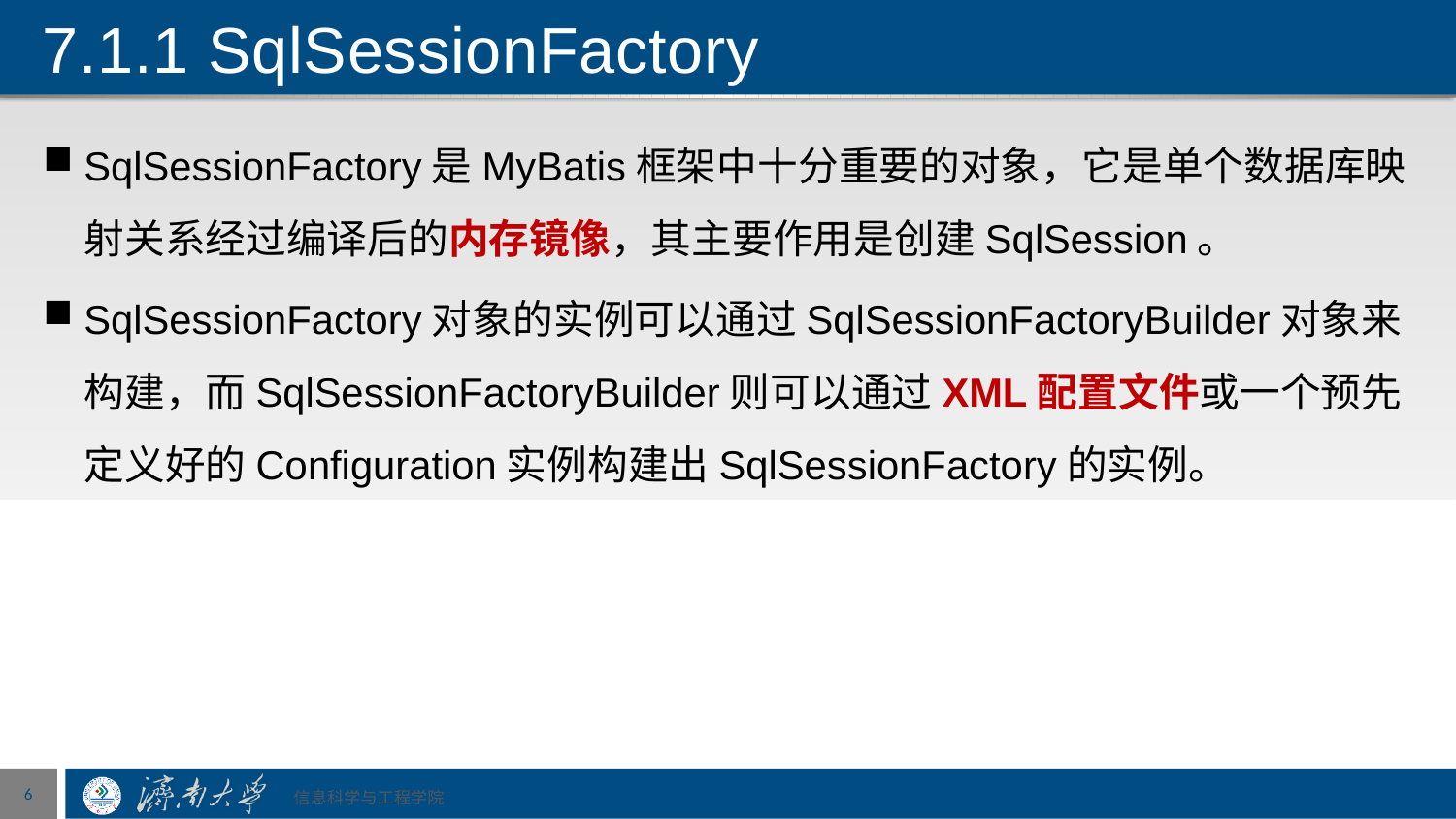

# 7.1.1 SqlSessionFactory
SqlSessionFactory是MyBatis框架中十分重要的对象，它是单个数据库映射关系经过编译后的内存镜像，其主要作用是创建SqlSession。
SqlSessionFactory对象的实例可以通过SqlSessionFactoryBuilder对象来构建，而SqlSessionFactoryBuilder则可以通过XML配置文件或一个预先定义好的Configuration实例构建出SqlSessionFactory的实例。